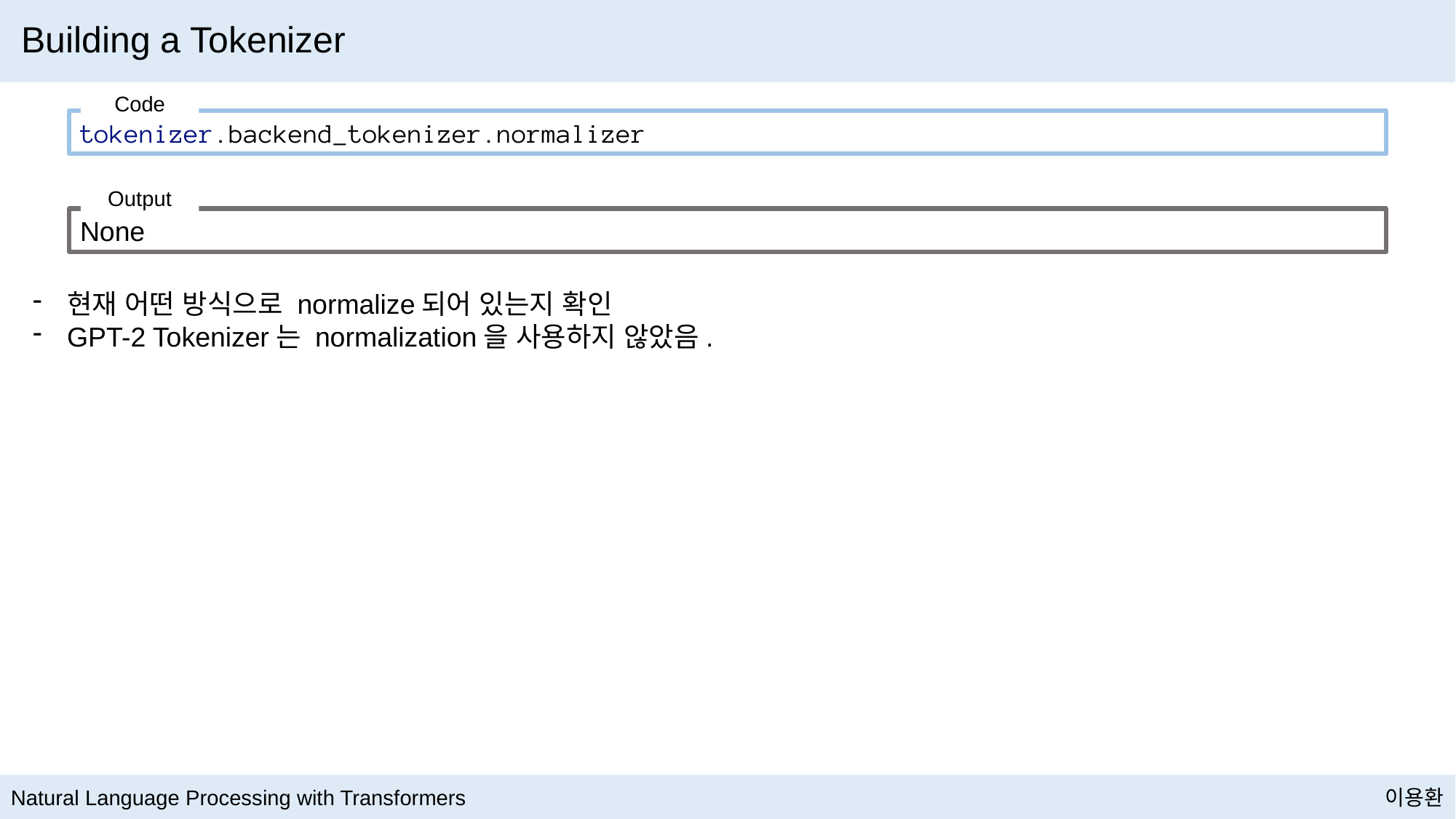

# Building a Tokenizer
Code
tokenizer.backend_tokenizer.normalizer
Output
None
현재 어떤 방식으로 normalize되어 있는지 확인
GPT-2 Tokenizer는 normalization을 사용하지 않았음.